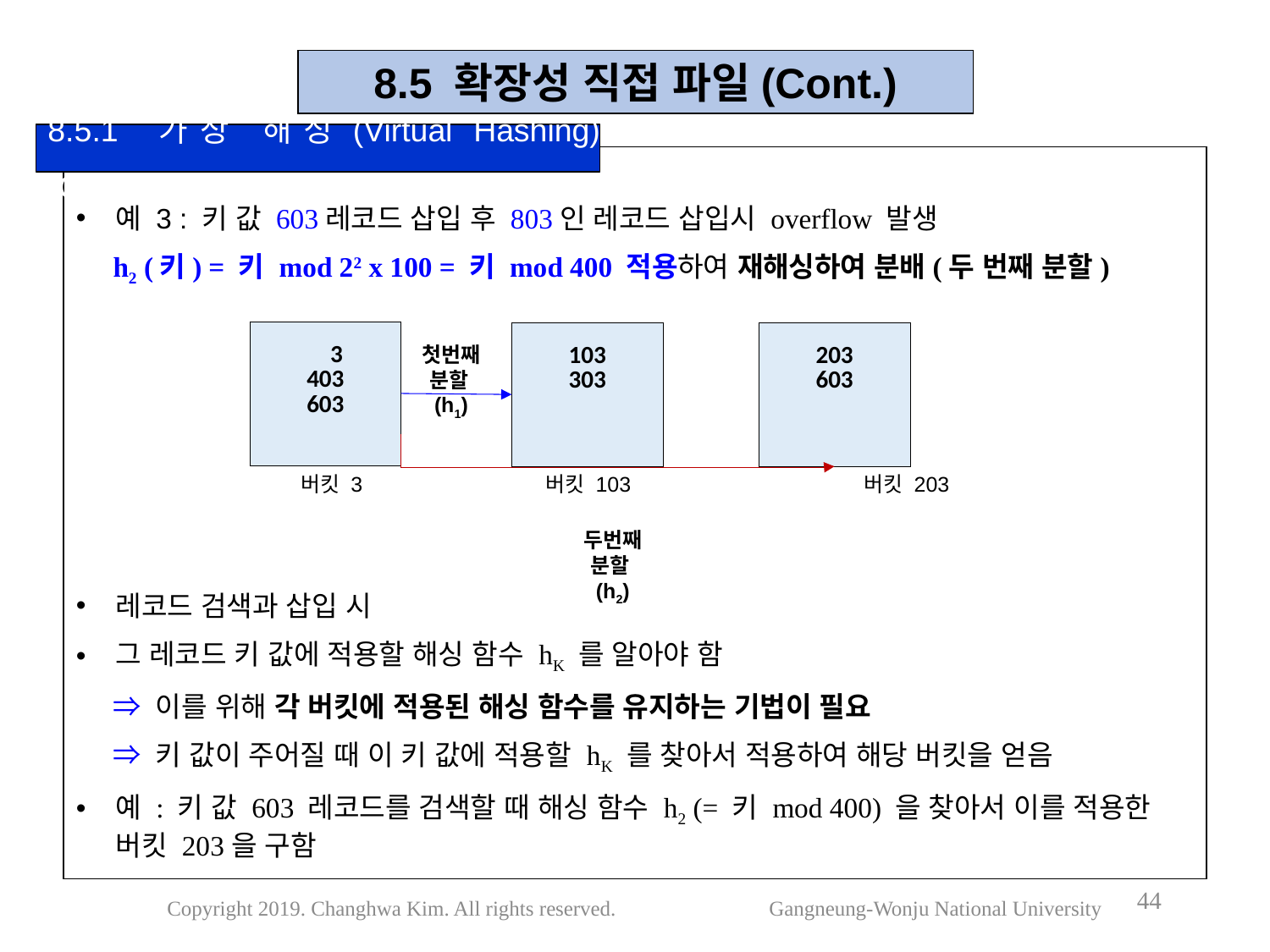

8.5 확장성 직접 파일(Cont.)
8.5.1 가상 해싱(Virtual Hashing)(Cont.)

예 3 : 키 값 603레코드 삽입 후 803인 레코드 삽입시 overflow 발생
h2 (키) = 키 mod 22 х 100 = 키 mod 400 적용하여 재해싱하여 분배(두 번째 분할)

레코드 검색과 삽입 시
그 레코드 키 값에 적용할 해싱 함수 hK 를 알아야 함
⇒ 이를 위해 각 버킷에 적용된 해싱 함수를 유지하는 기법이 필요
⇒ 키 값이 주어질 때 이 키 값에 적용할 hK 를 찾아서 적용하여 해당 버킷을 얻음
예 : 키 값 603 레코드를 검색할 때 해싱 함수 h2 (= 키 mod 400) 을 찾아서 이를 적용한 버킷 203을 구함

| 3 403 603 |
| --- |
| 103 303 |
| --- |
| 203 603 |
| --- |
첫번째 분할(h1)
버킷 3
버킷 103
버킷 203
두번째 분할(h2)
44
Copyright 2019. Changhwa Kim. All rights reserved.                             Gangneung-Wonju National University